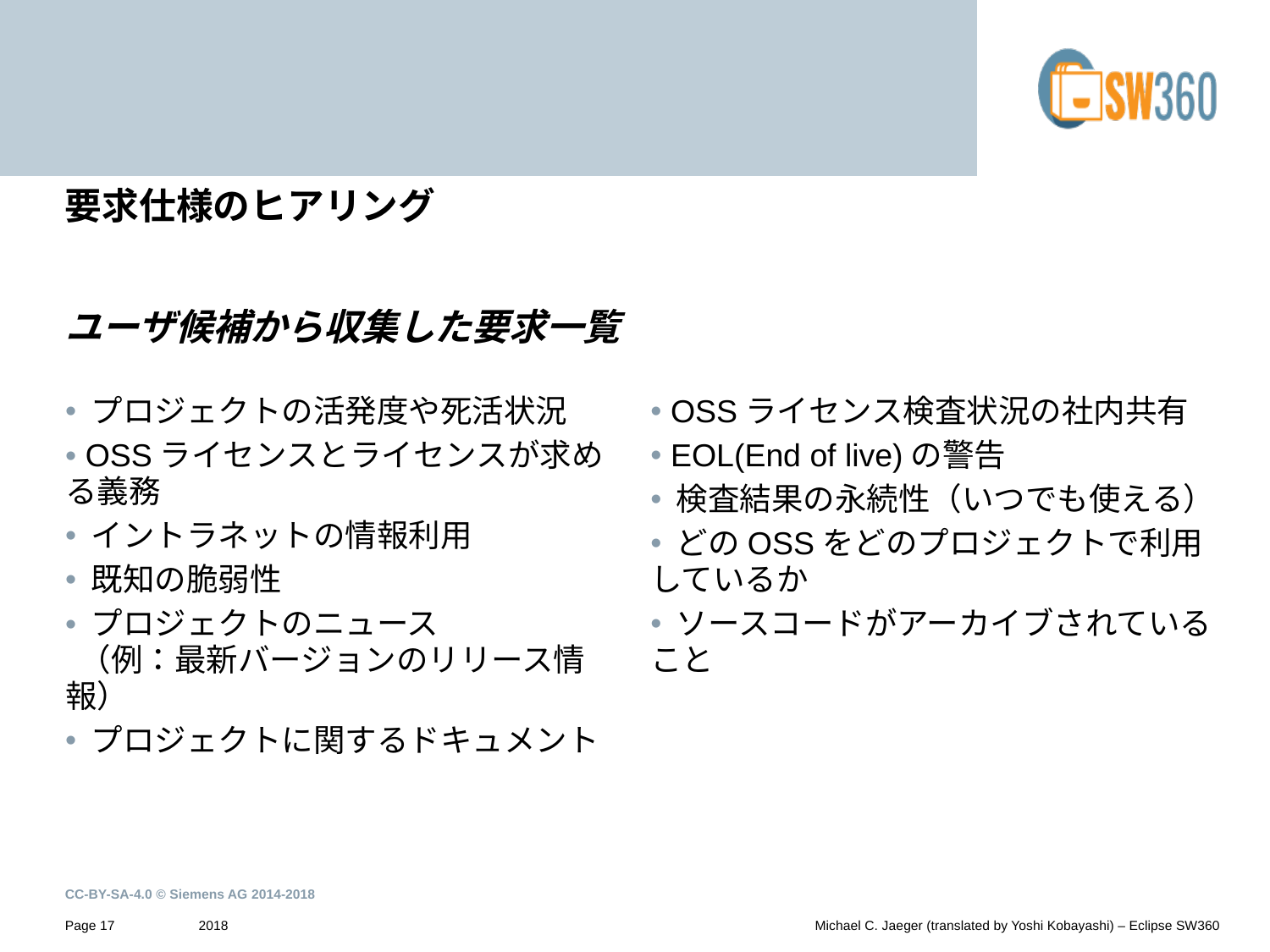

要求仕様のヒアリング
ユーザ候補から収集した要求一覧
 プロジェクトの活発度や死活状況
 OSSライセンスとライセンスが求める義務
 イントラネットの情報利用
 既知の脆弱性
 プロジェクトのニュース
  （例：最新バージョンのリリース情報）
 プロジェクトに関するドキュメント

 OSSライセンス検査状況の社内共有
 EOL(End of live)の警告
 検査結果の永続性（いつでも使える）
 どのOSSをどのプロジェクトで利用しているか
 ソースコードがアーカイブされていること